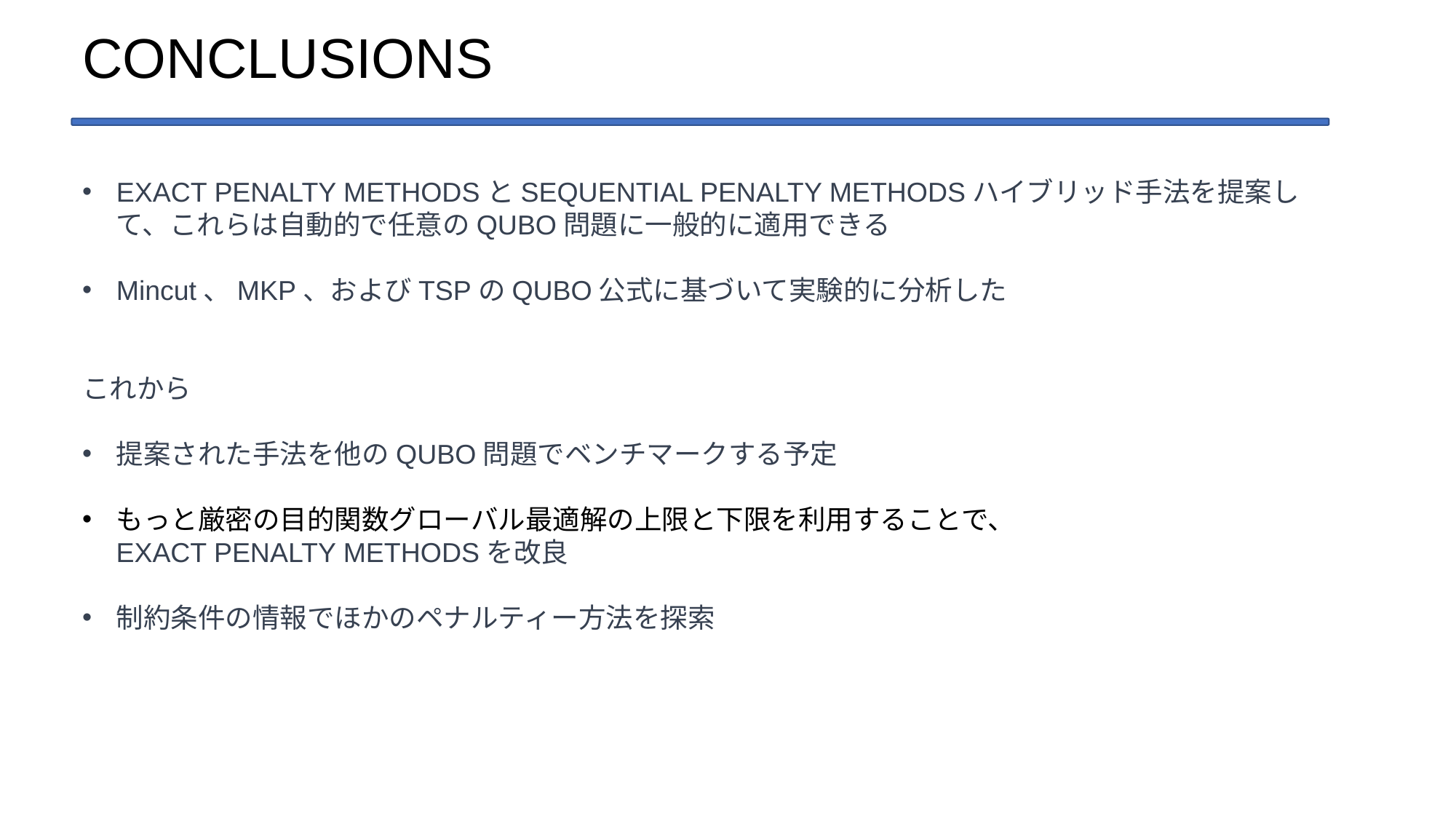

# CONCLUSIONS

EXACT PENALTY METHODSとSEQUENTIAL PENALTY METHODSハイブリッド手法を提案して、これらは自動的で任意のQUBO問題に一般的に適用できる

Mincut、MKP、およびTSPのQUBO公式に基づいて実験的に分析した

これから

提案された手法を他のQUBO問題でベンチマークする予定

もっと厳密の目的関数グローバル最適解の上限と下限を利用することで、
　EXACT PENALTY METHODSを改良

制約条件の情報でほかのペナルティー方法を探索